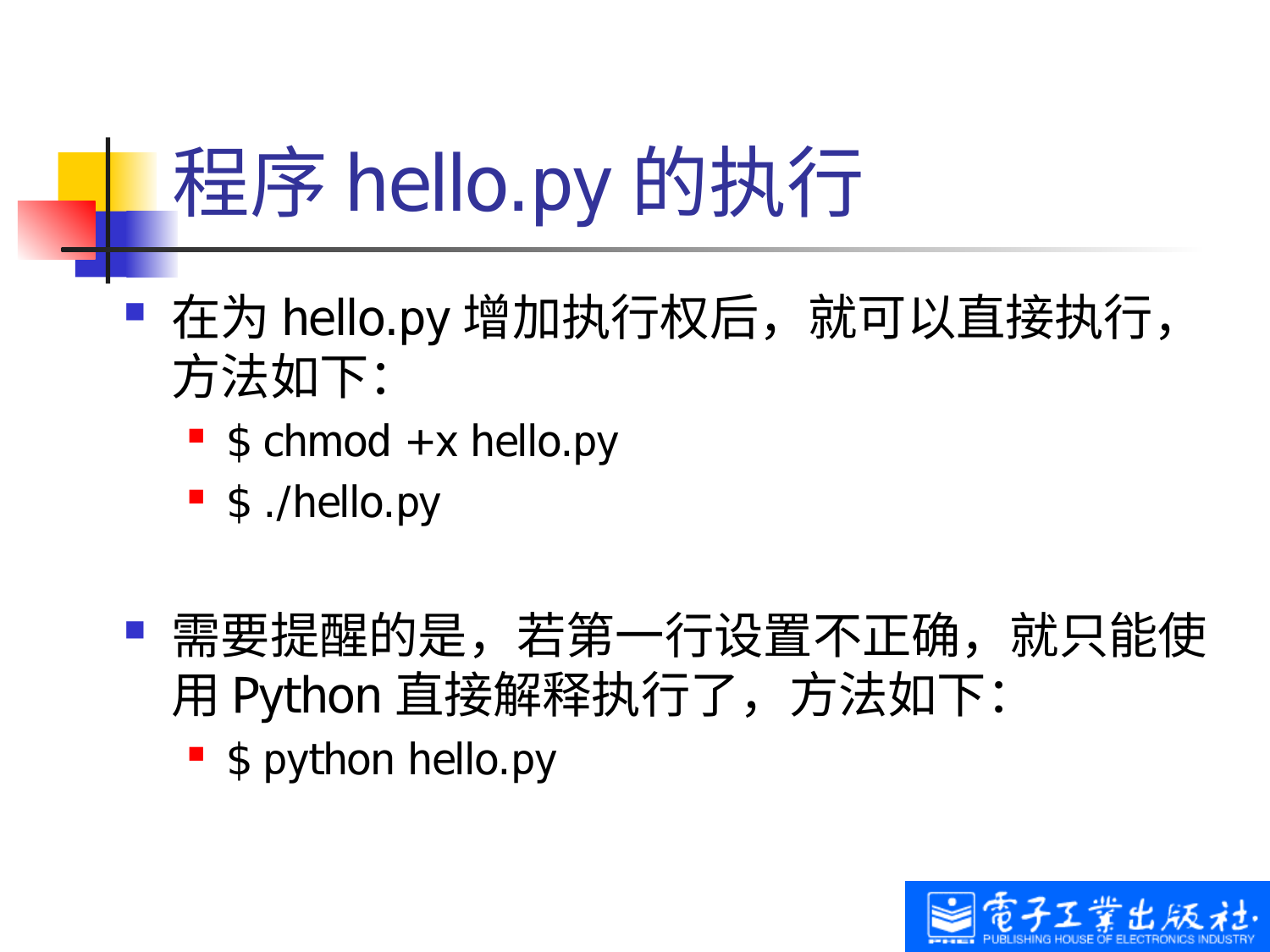

# 程序hello.py的执行
在为hello.py增加执行权后，就可以直接执行，方法如下：
$ chmod +x hello.py
$ ./hello.py

需要提醒的是，若第一行设置不正确，就只能使用Python直接解释执行了，方法如下：
$ python hello.py